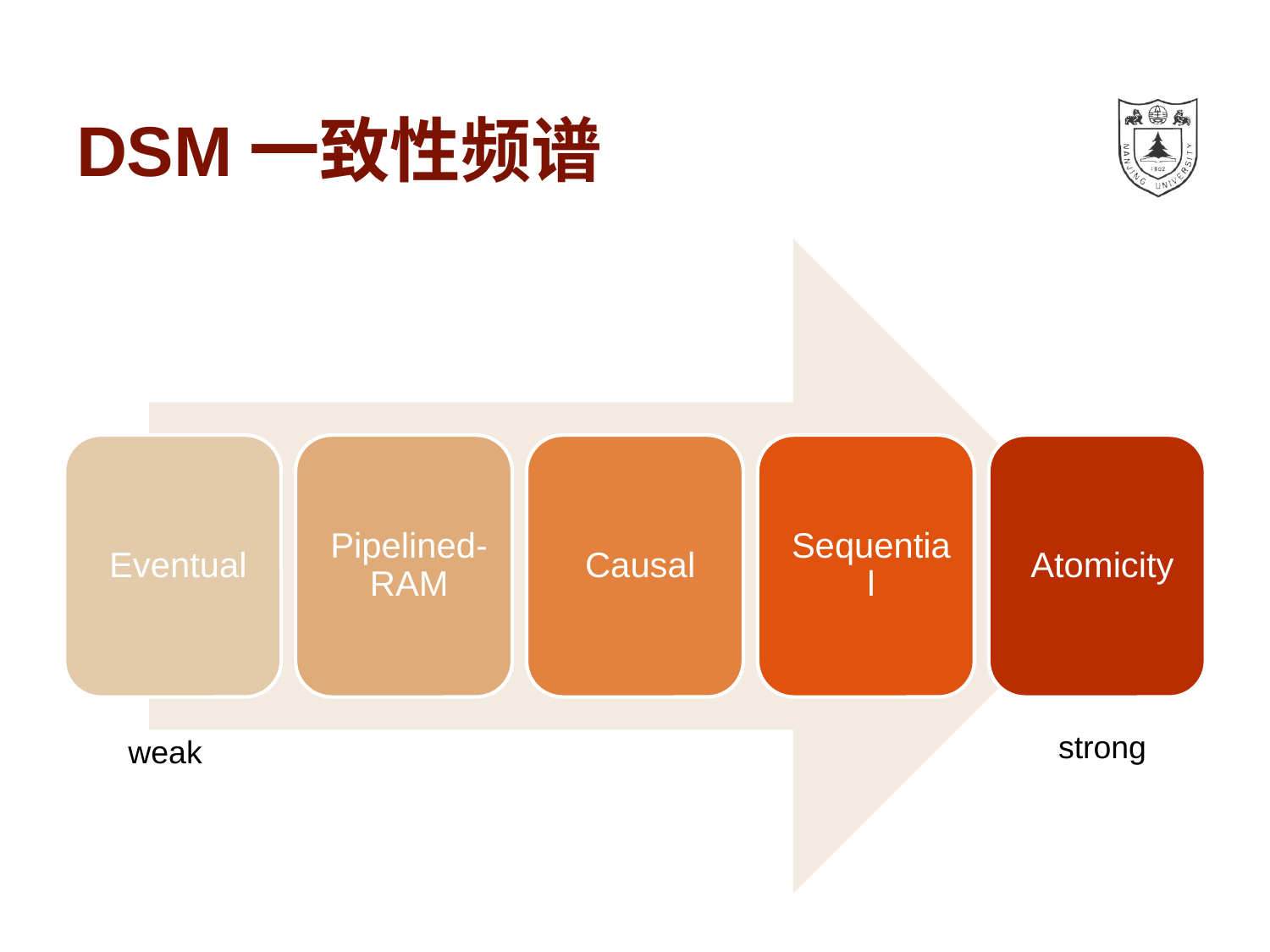

# DSM一致性频谱
Eventual
Pipelined-RAM
Causal
Sequential
Atomicity
strong
weak